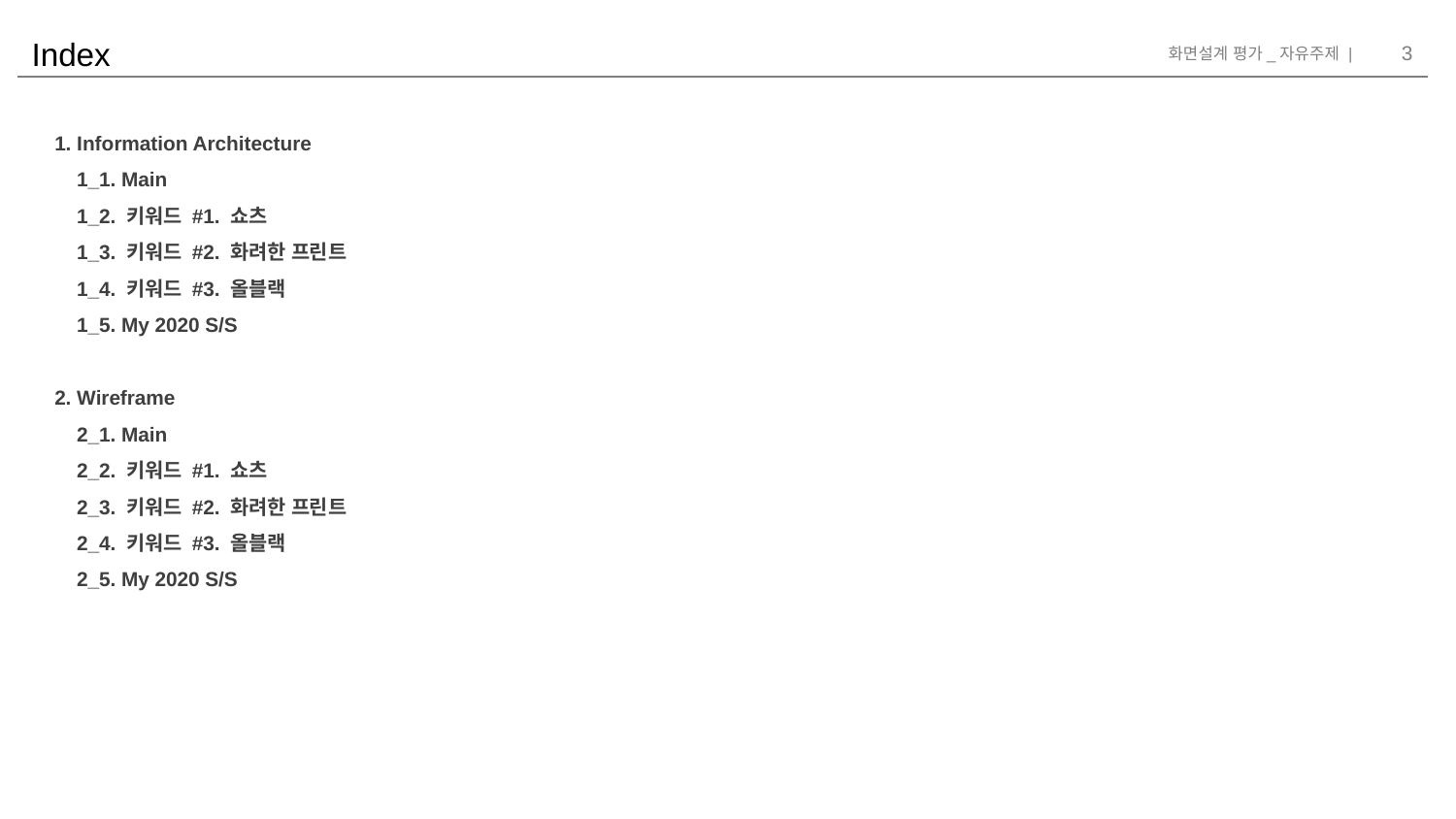

# Index
3
1. Information Architecture
    1_1. Main
    1_2. 키워드 #1. 쇼츠
    1_3. 키워드 #2. 화려한 프린트
    1_4. 키워드 #3. 올블랙
    1_5. My 2020 S/S

2. Wireframe
    2_1. Main
    2_2. 키워드 #1. 쇼츠
    2_3. 키워드 #2. 화려한 프린트
    2_4. 키워드 #3. 올블랙
    2_5. My 2020 S/S